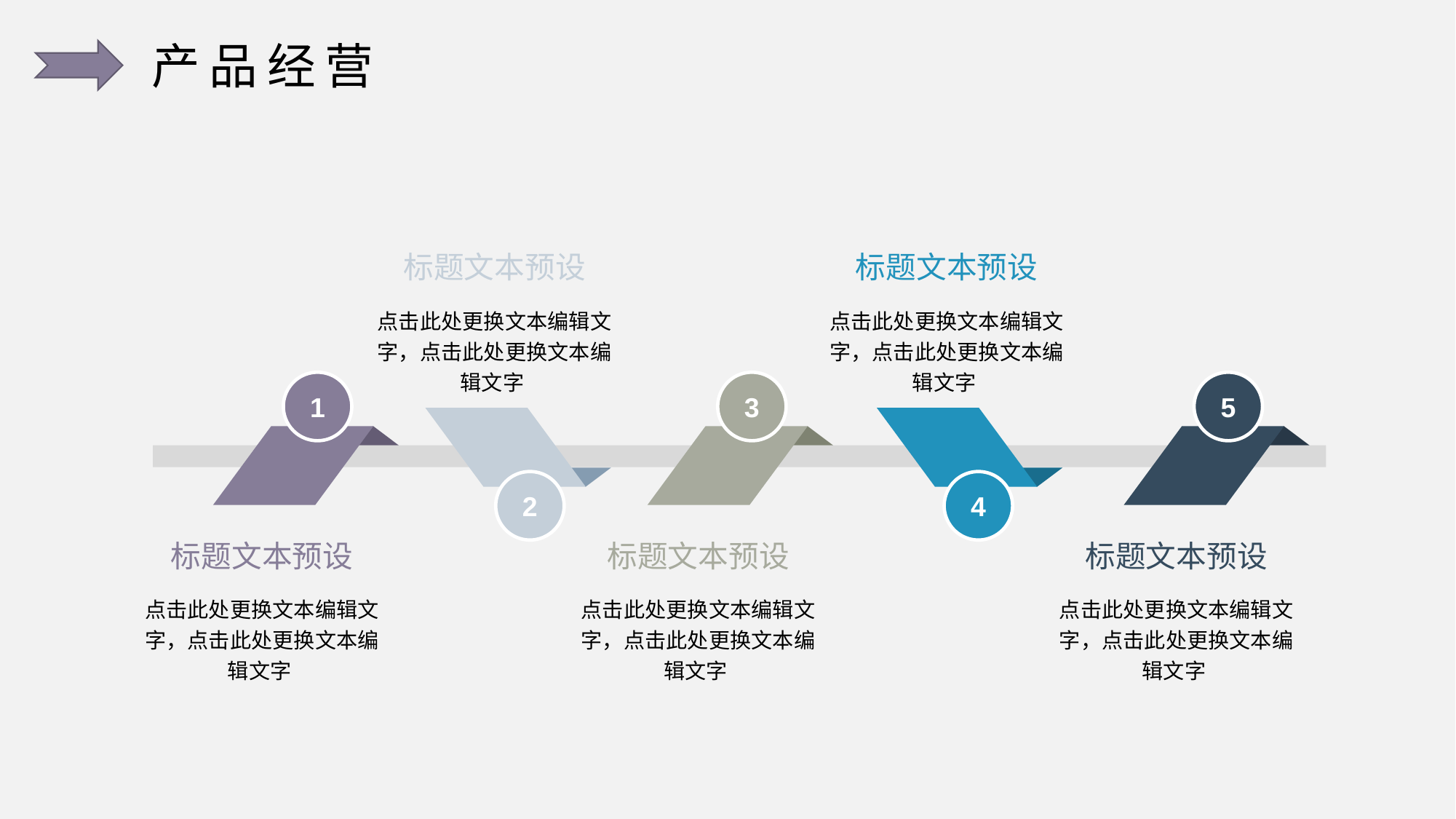

产品经营

标题文本预设
点击此处更换文本编辑文字，点击此处更换文本编辑文字
标题文本预设
点击此处更换文本编辑文字，点击此处更换文本编辑文字
1
3
5

2
4
标题文本预设
点击此处更换文本编辑文字，点击此处更换文本编辑文字
标题文本预设
点击此处更换文本编辑文字，点击此处更换文本编辑文字
标题文本预设
点击此处更换文本编辑文字，点击此处更换文本编辑文字